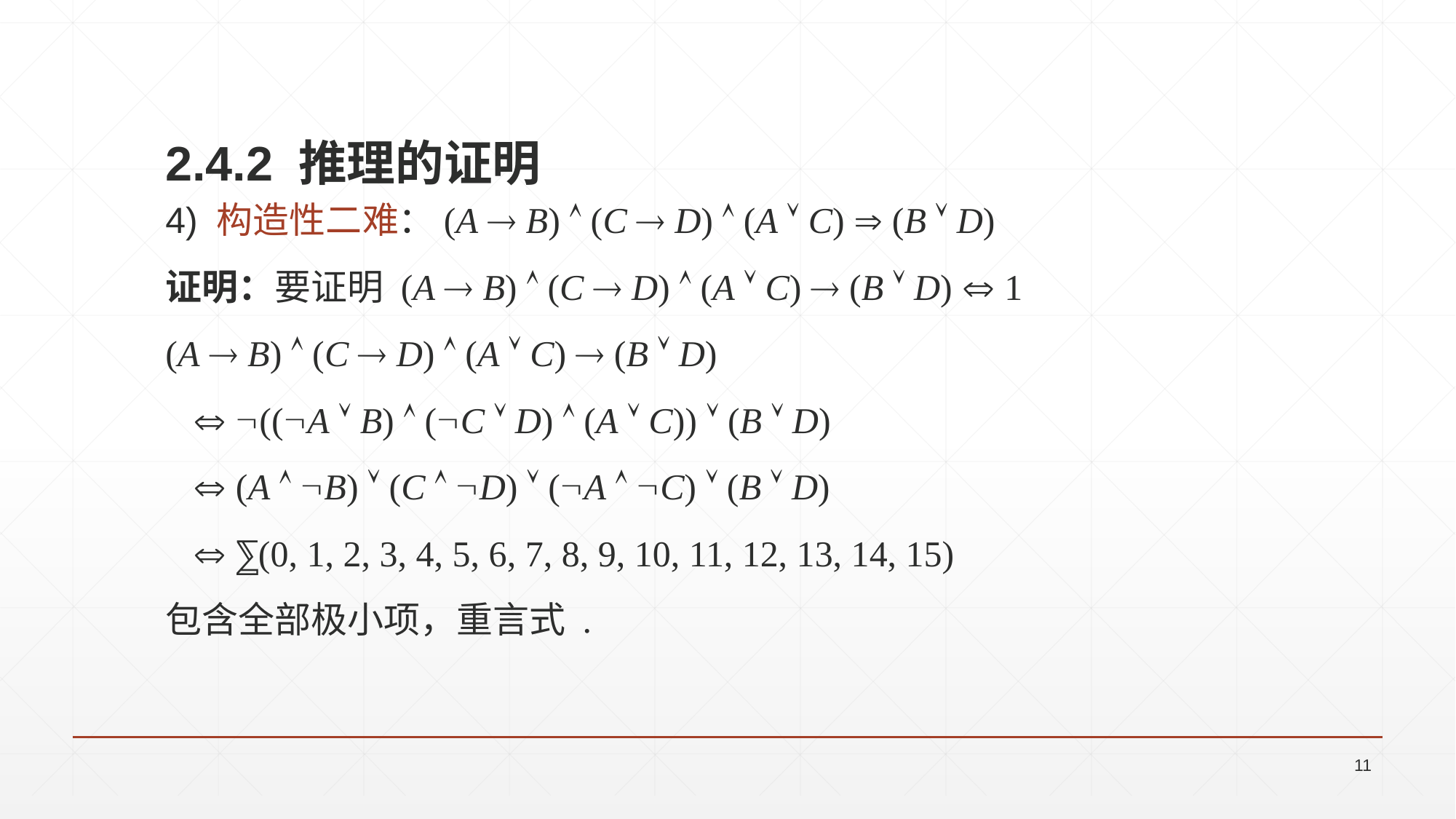

2.4.2 推理的证明
4) 构造性二难：(A → B) ∧ (C → D) ∧ (A ∨ C) ⇒ (B ∨ D)
证明：要证明 (A → B) ∧ (C → D) ∧ (A ∨ C) → (B ∨ D) ⇔ 1
(A → B) ∧ (C → D) ∧ (A ∨ C) → (B ∨ D)
	⇔ ¬((¬A ∨ B) ∧ (¬C ∨ D) ∧ (A ∨ C)) ∨ (B ∨ D)
	⇔ (A ∧ ¬B) ∨ (C ∧ ¬D) ∨ (¬A ∧ ¬C) ∨ (B ∨ D)
	⇔ ⅀(0, 1, 2, 3, 4, 5, 6, 7, 8, 9, 10, 11, 12, 13, 14, 15)
包含全部极小项，重言式 .
11